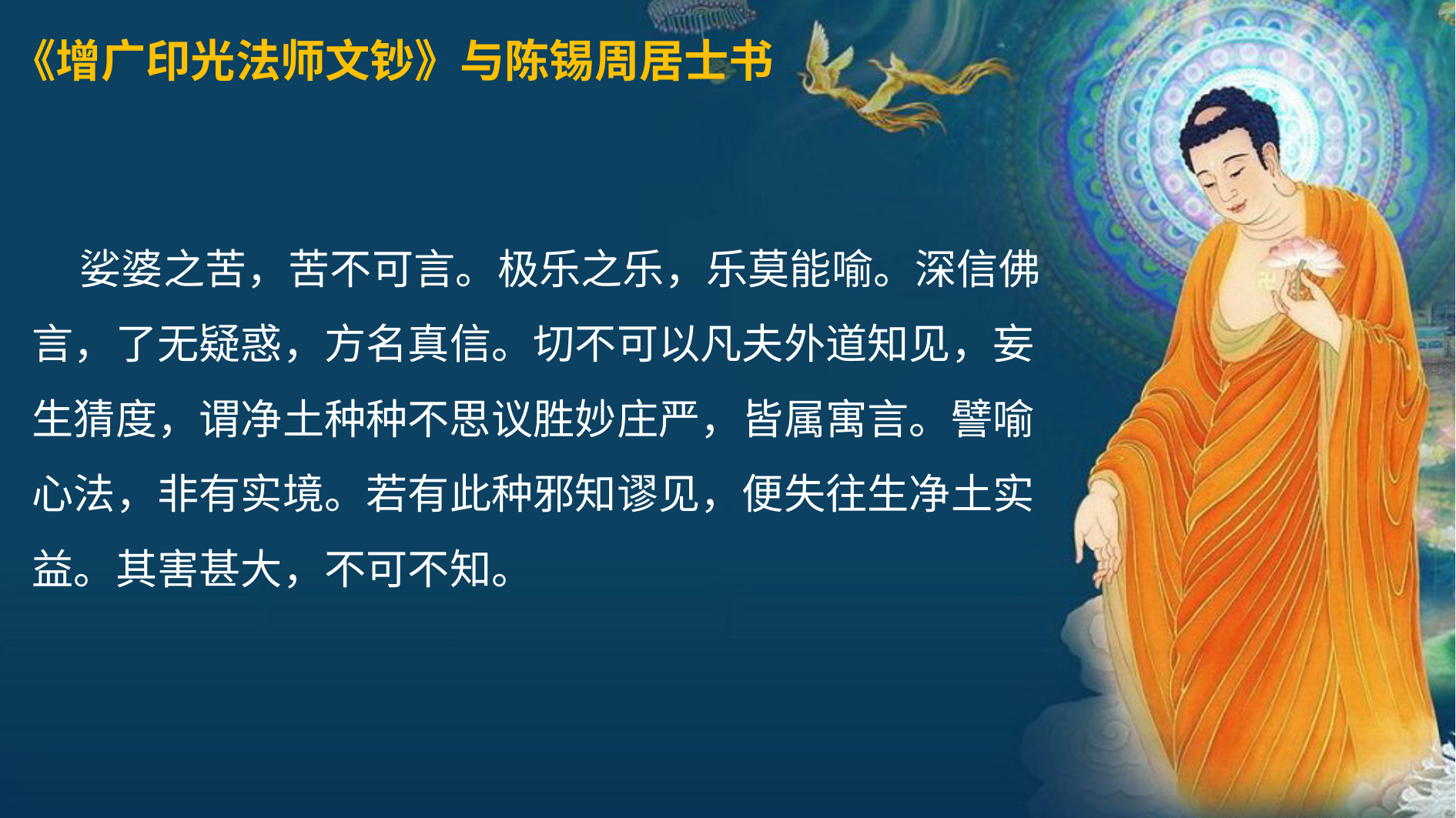

《增广印光法师文钞》与陈锡周居士书
    娑婆之苦，苦不可言。极乐之乐，乐莫能喻。深信佛言，了无疑惑，方名真信。切不可以凡夫外道知见，妄生猜度，谓净土种种不思议胜妙庄严，皆属寓言。譬喻心法，非有实境。若有此种邪知谬见，便失往生净土实益。其害甚大，不可不知。